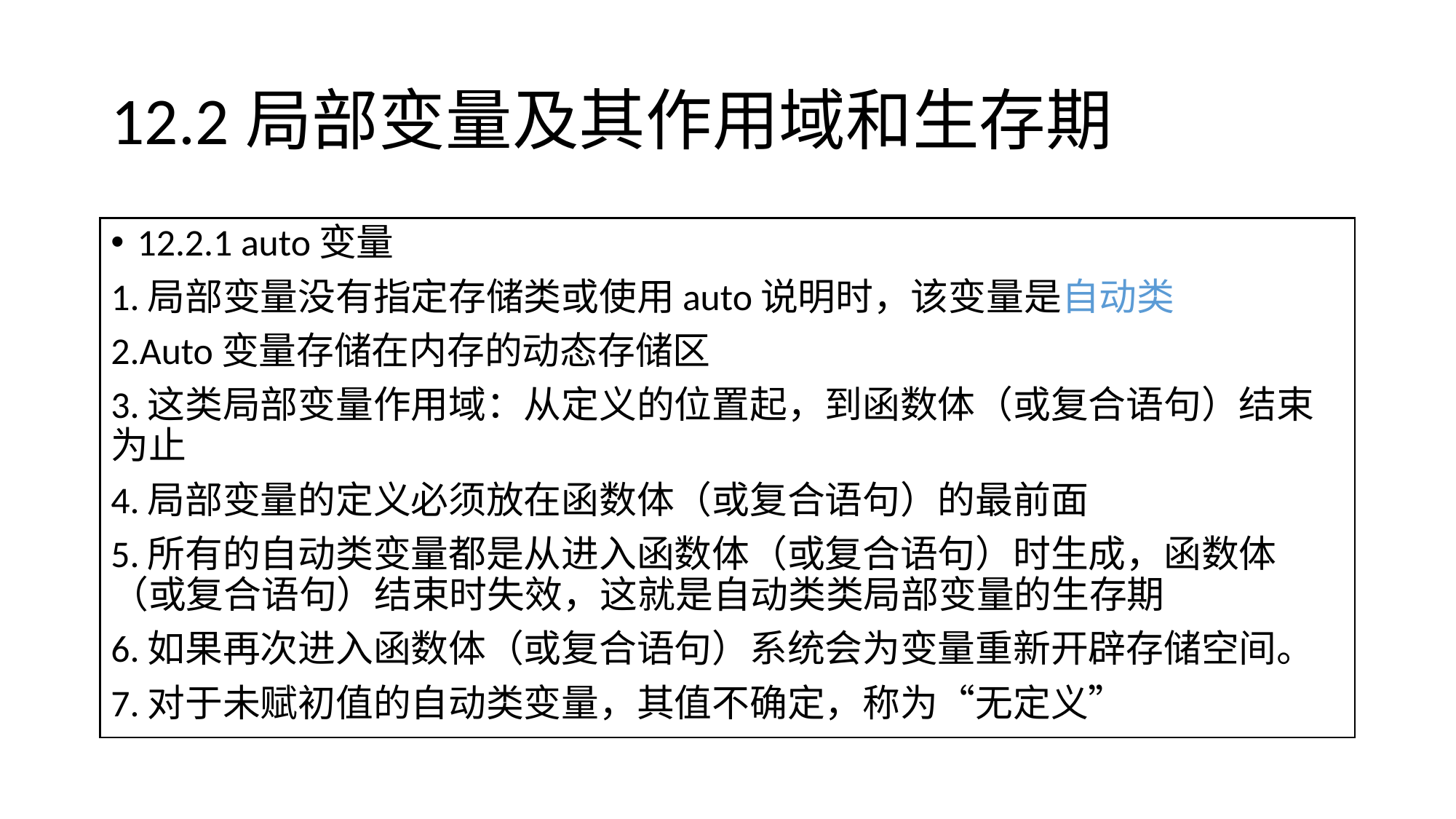

# 12.2局部变量及其作用域和生存期
12.2.1 auto变量
1.局部变量没有指定存储类或使用auto说明时，该变量是自动类
2.Auto变量存储在内存的动态存储区
3.这类局部变量作用域：从定义的位置起，到函数体（或复合语句）结束为止
4.局部变量的定义必须放在函数体（或复合语句）的最前面
5.所有的自动类变量都是从进入函数体（或复合语句）时生成，函数体（或复合语句）结束时失效，这就是自动类类局部变量的生存期
6.如果再次进入函数体（或复合语句）系统会为变量重新开辟存储空间。
7.对于未赋初值的自动类变量，其值不确定，称为“无定义”